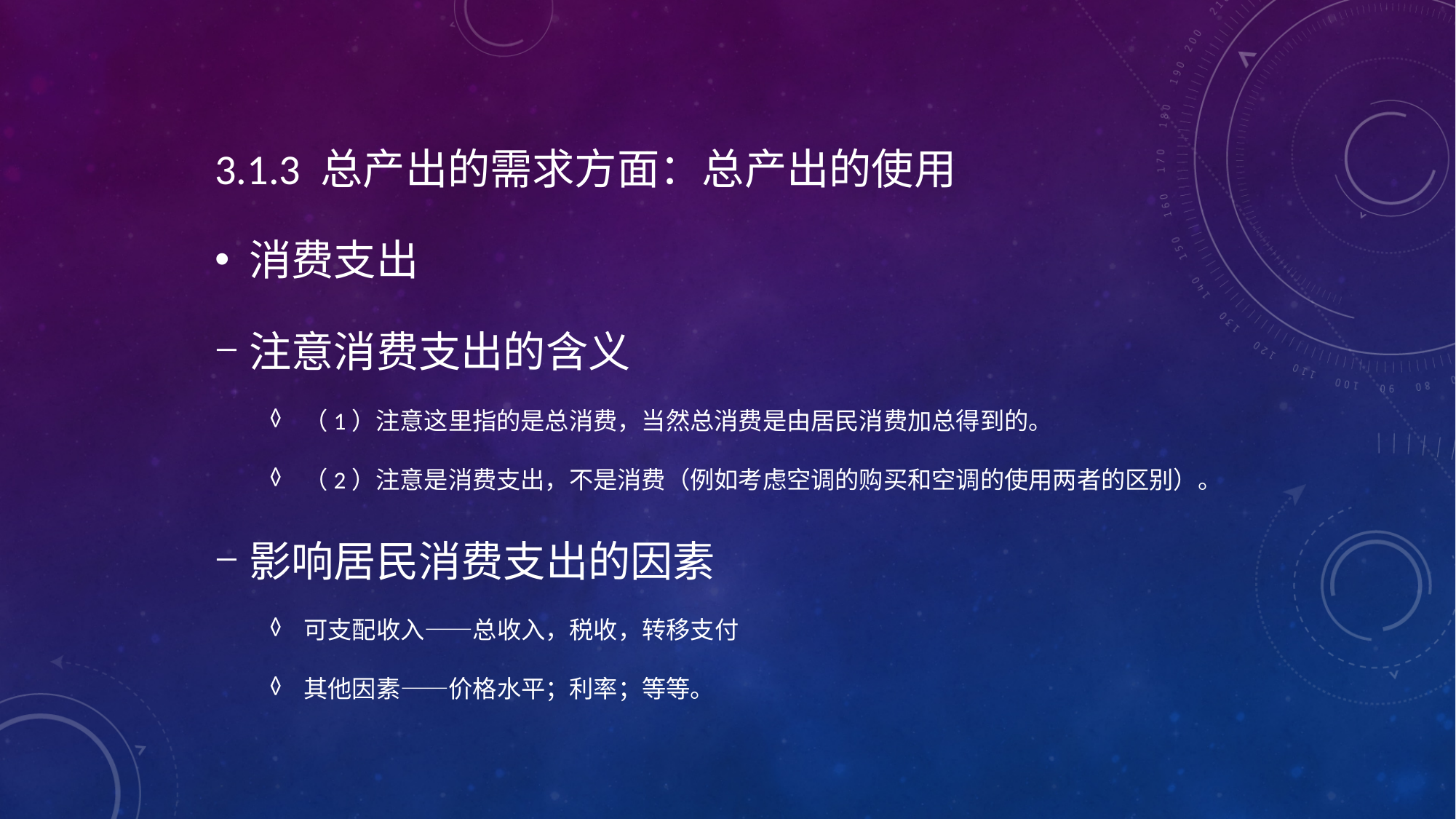

3.1.3 总产出的需求方面：总产出的使用
消费支出
注意消费支出的含义
（1）注意这里指的是总消费，当然总消费是由居民消费加总得到的。
（2）注意是消费支出，不是消费（例如考虑空调的购买和空调的使用两者的区别）。
影响居民消费支出的因素
可支配收入——总收入，税收，转移支付
其他因素——价格水平；利率；等等。